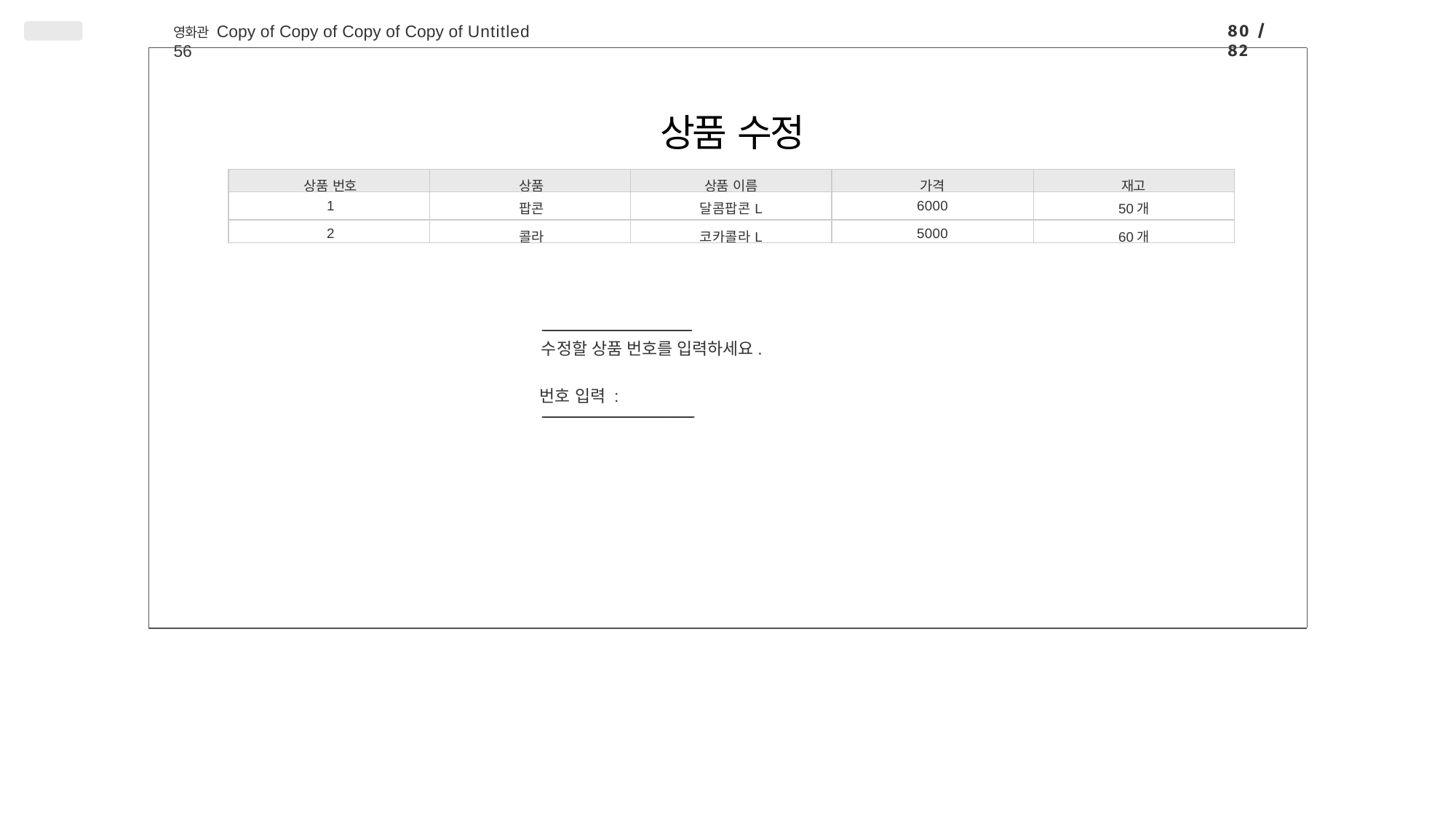

80 / 82
영화관 Copy of Copy of Copy of Copy of Untitled 56

# 상품 수정
| 상품 번호 | 상품 | 상품 이름 | 가격 | 재고 |
| --- | --- | --- | --- | --- |
| 1 | 팝콘 | 달콤팝콘L | 6000 | 50개 |
| 2 | 콜라 | 코카콜라L | 5000 | 60개 |
-----------------------------------------------------------------
수정할 상품 번호를 입력하세요.

번호 입력 :
------------------------------------------------------------------